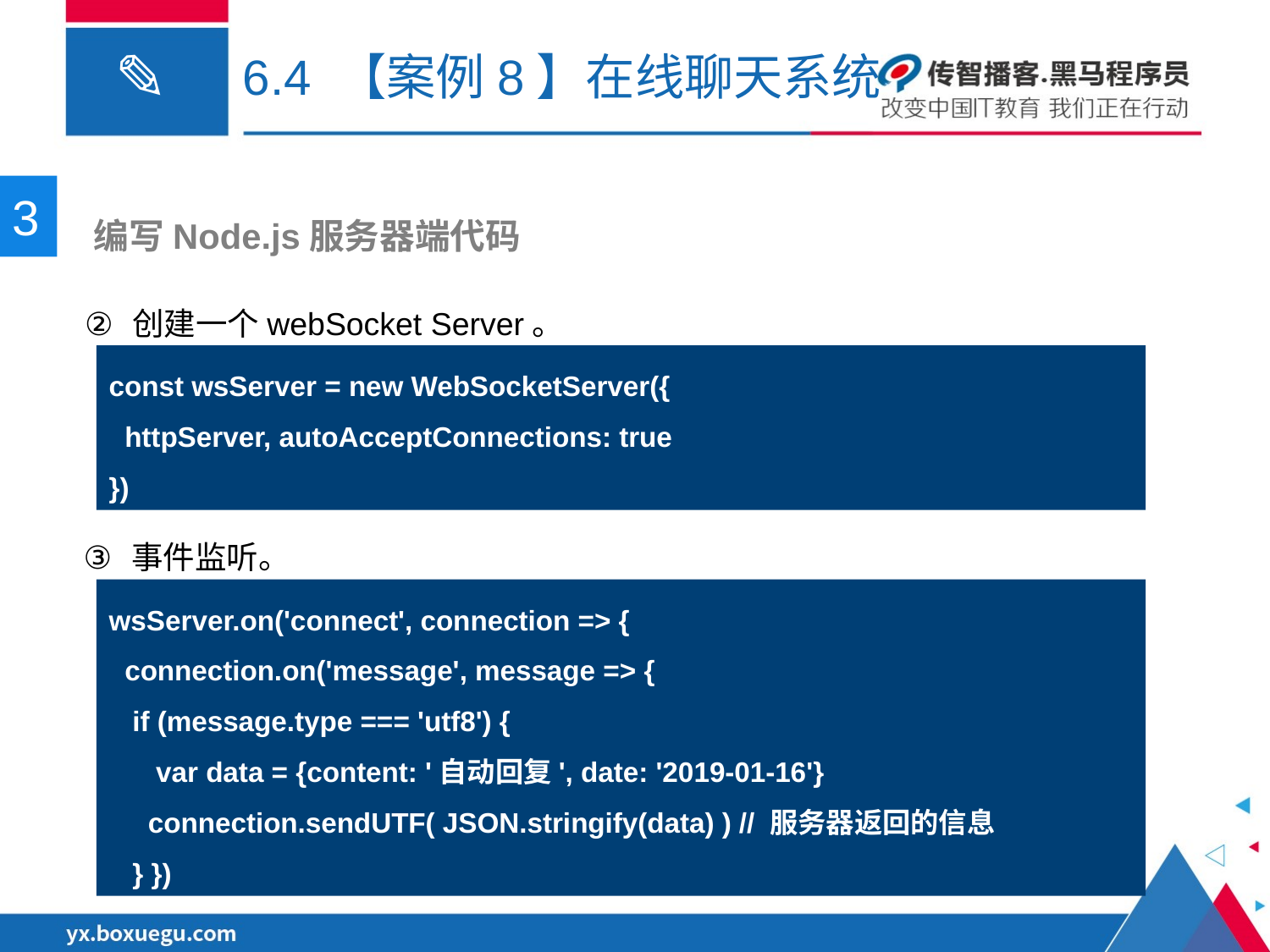

# 6.4 【案例8】在线聊天系统

3
  编写Node.js服务器端代码
创建一个webSocket Server。
const wsServer = new WebSocketServer({
  httpServer, autoAcceptConnections: true
})
事件监听。
wsServer.on('connect', connection => {
  connection.on('message', message => {
   if (message.type === 'utf8') {
      var data = {content: '自动回复', date: '2019-01-16'}
     connection.sendUTF( JSON.stringify(data) ) // 服务器返回的信息
   } })